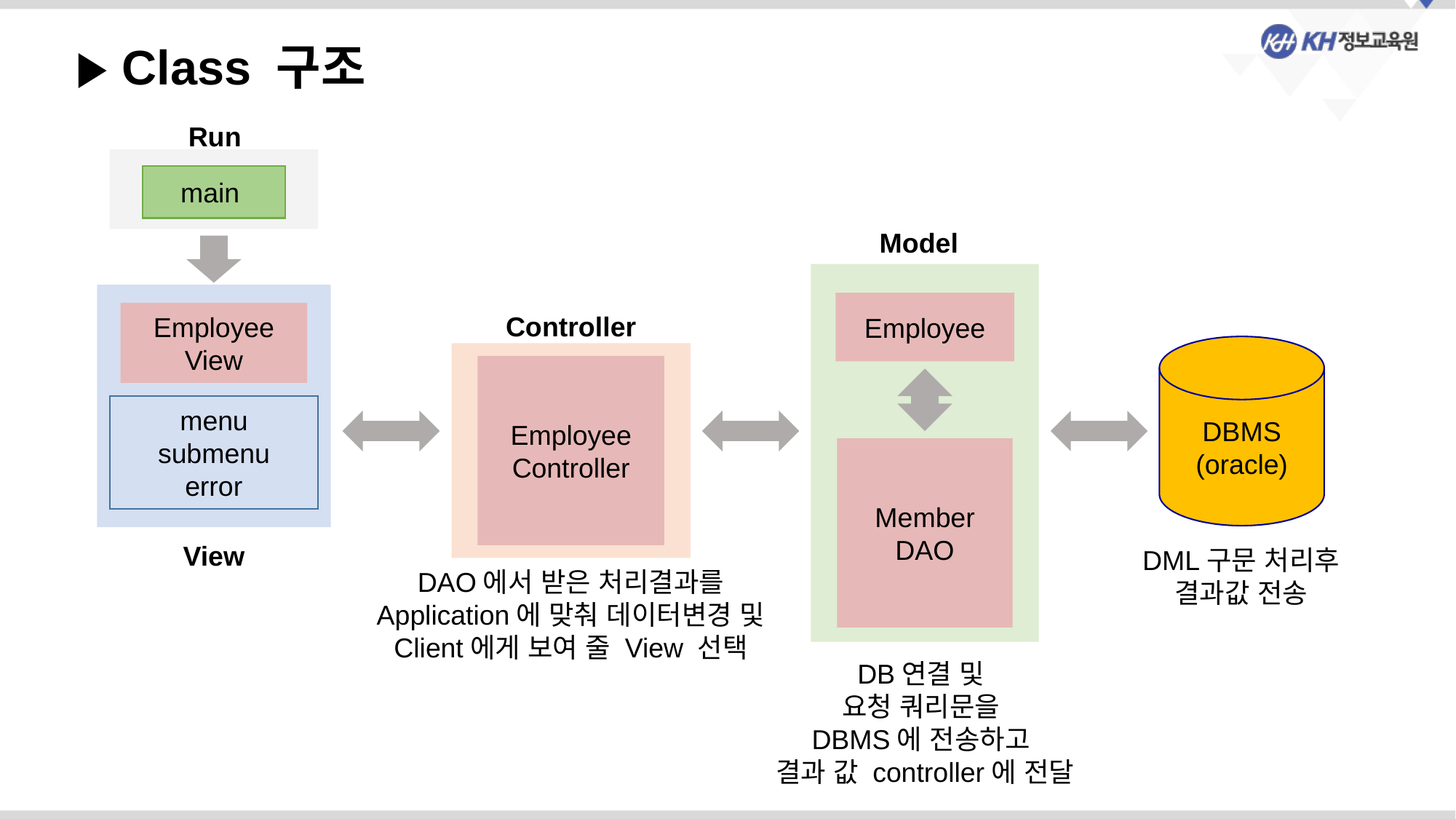

▶ Class 구조
Run

main
Model

Employee

Member
DAO

Employee View
menu
submenu
error
View
Controller

Employee
Controller
DBMS
(oracle)

DML구문 처리후 결과값 전송
DAO에서 받은 처리결과를 Application에 맞춰 데이터변경 및 Client에게 보여 줄 View 선택
DB연결 및
요청 쿼리문을
DBMS에 전송하고
결과 값 controller에 전달